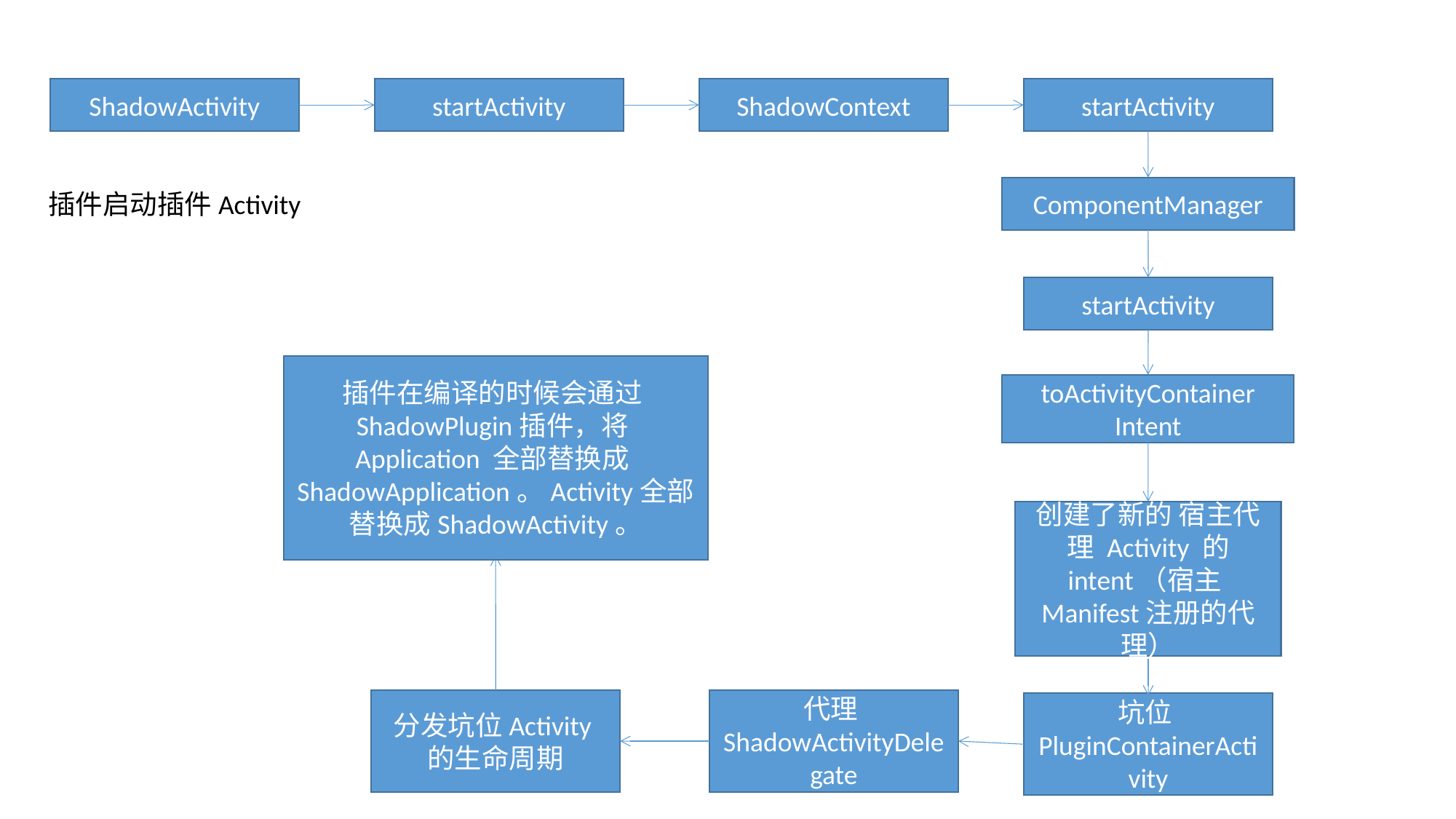

ShadowActivity
startActivity
ShadowContext
startActivity
ComponentManager
插件启动插件Activity
startActivity
插件在编译的时候会通过ShadowPlugin插件，将Application 全部替换成ShadowApplication。Activity全部替换成ShadowActivity。
toActivityContainer
Intent
创建了新的 宿主代理 Activity 的 intent（宿主Manifest注册的代理）
分发坑位Activity的生命周期
代理ShadowActivityDelegate
坑位PluginContainerActivity